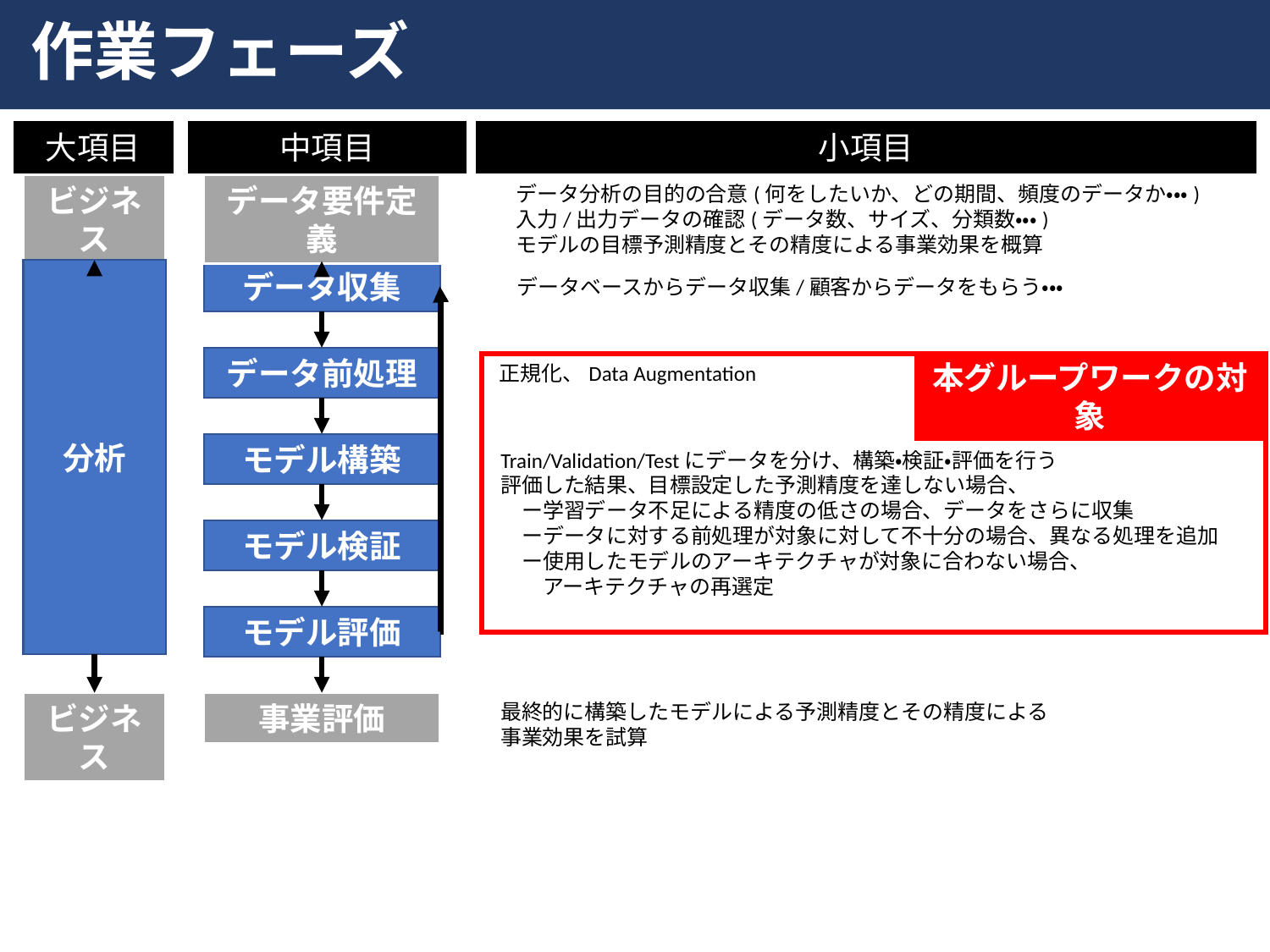

# 作業フェーズ
大項目
中項目
小項目
ビジネス
データ要件定義
データ収集
データ前処理
モデル構築
モデル検証
モデル評価
事業評価
データ分析の目的の合意(何をしたいか、どの期間、頻度のデータか・・・)
入力/出力データの確認(データ数、サイズ、分類数・・・)
モデルの目標予測精度とその精度による事業効果を概算
分析
データベースからデータ収集/顧客からデータをもらう・・・
本グループワークの対象

正規化、Data Augmentation
Train/Validation/Testにデータを分け、構築・検証・評価を行う
評価した結果、目標設定した予測精度を達しない場合、
　ー学習データ不足による精度の低さの場合、データをさらに収集
　ーデータに対する前処理が対象に対して不十分の場合、異なる処理を追加
　ー使用したモデルのアーキテクチャが対象に合わない場合、
　　アーキテクチャの再選定
ビジネス
最終的に構築したモデルによる予測精度とその精度による
事業効果を試算